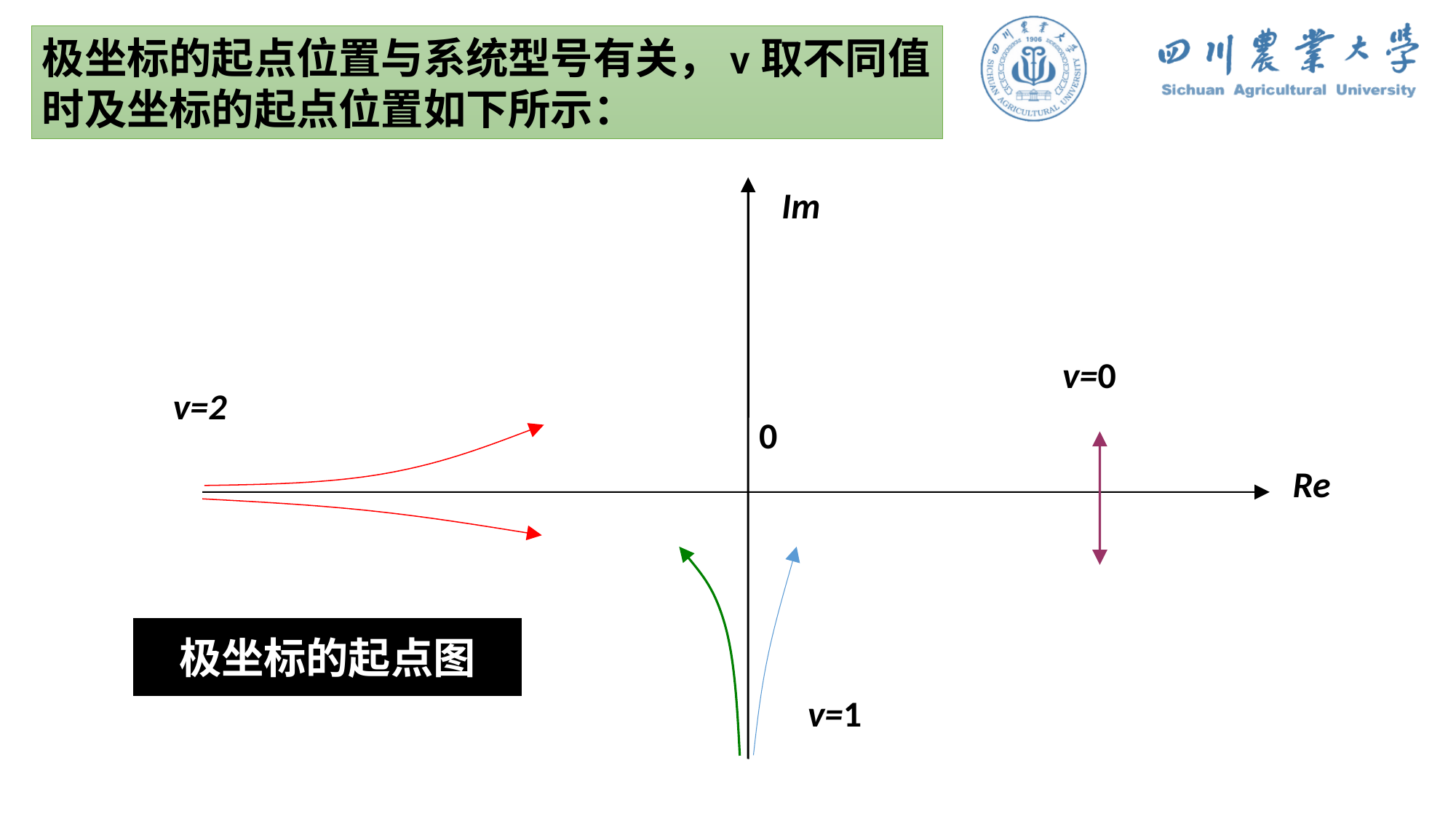

极坐标的起点位置与系统型号有关，v取不同值时及坐标的起点位置如下所示：

Im
v=0
v=2
0

Re

极坐标的起点图
v=1